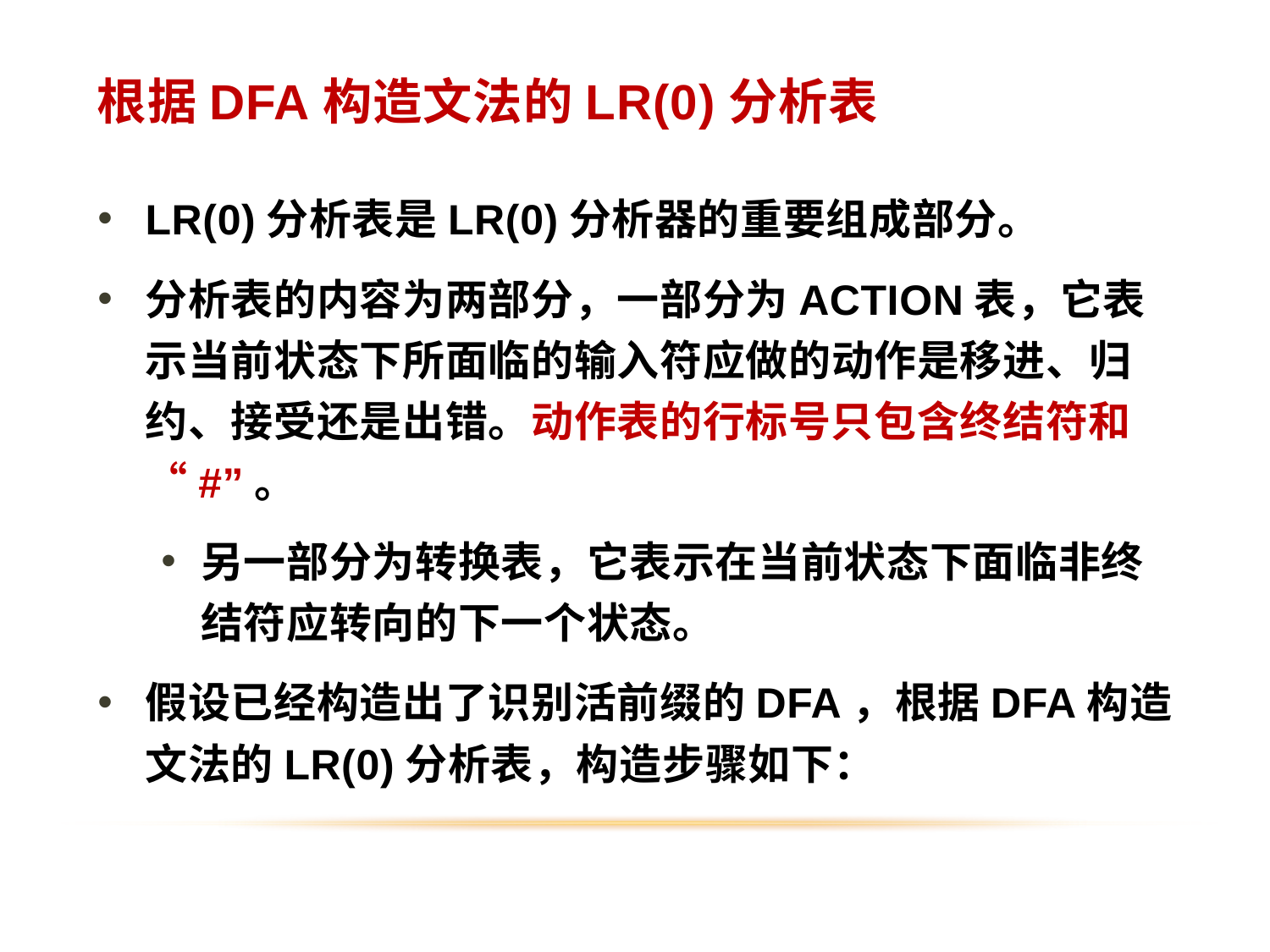

# 根据DFA构造文法的LR(0)分析表
LR(0)分析表是LR(0)分析器的重要组成部分。
分析表的内容为两部分，一部分为ACTION表，它表示当前状态下所面临的输入符应做的动作是移进、归约、接受还是出错。动作表的行标号只包含终结符和“#”。
另一部分为转换表，它表示在当前状态下面临非终结符应转向的下一个状态。
假设已经构造出了识别活前缀的DFA，根据DFA构造文法的LR(0)分析表，构造步骤如下：